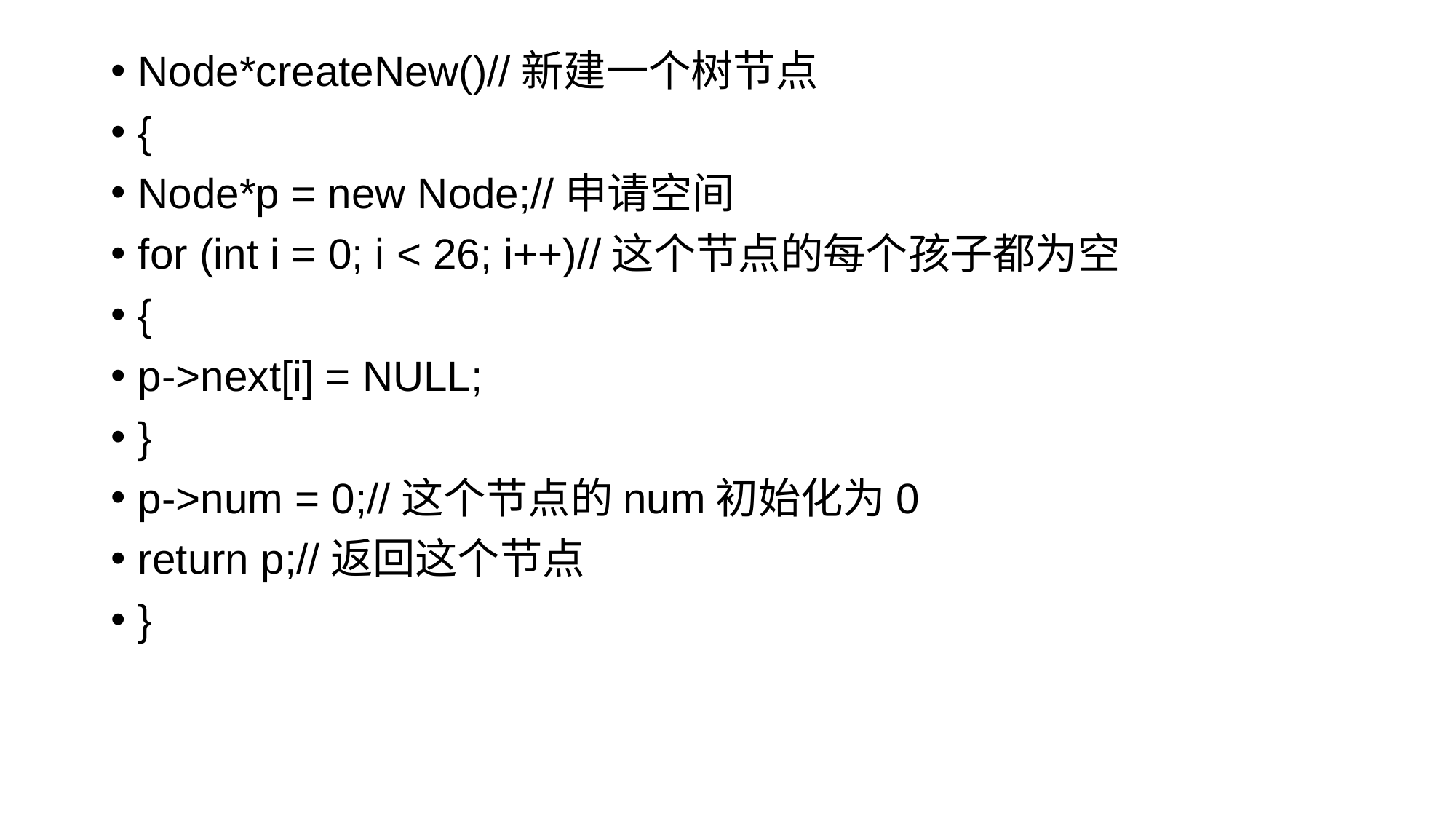

Node*createNew()//新建一个树节点
{
Node*p = new Node;//申请空间
for (int i = 0; i < 26; i++)//这个节点的每个孩子都为空
{
p->next[i] = NULL;
}
p->num = 0;//这个节点的num初始化为0
return p;//返回这个节点
}